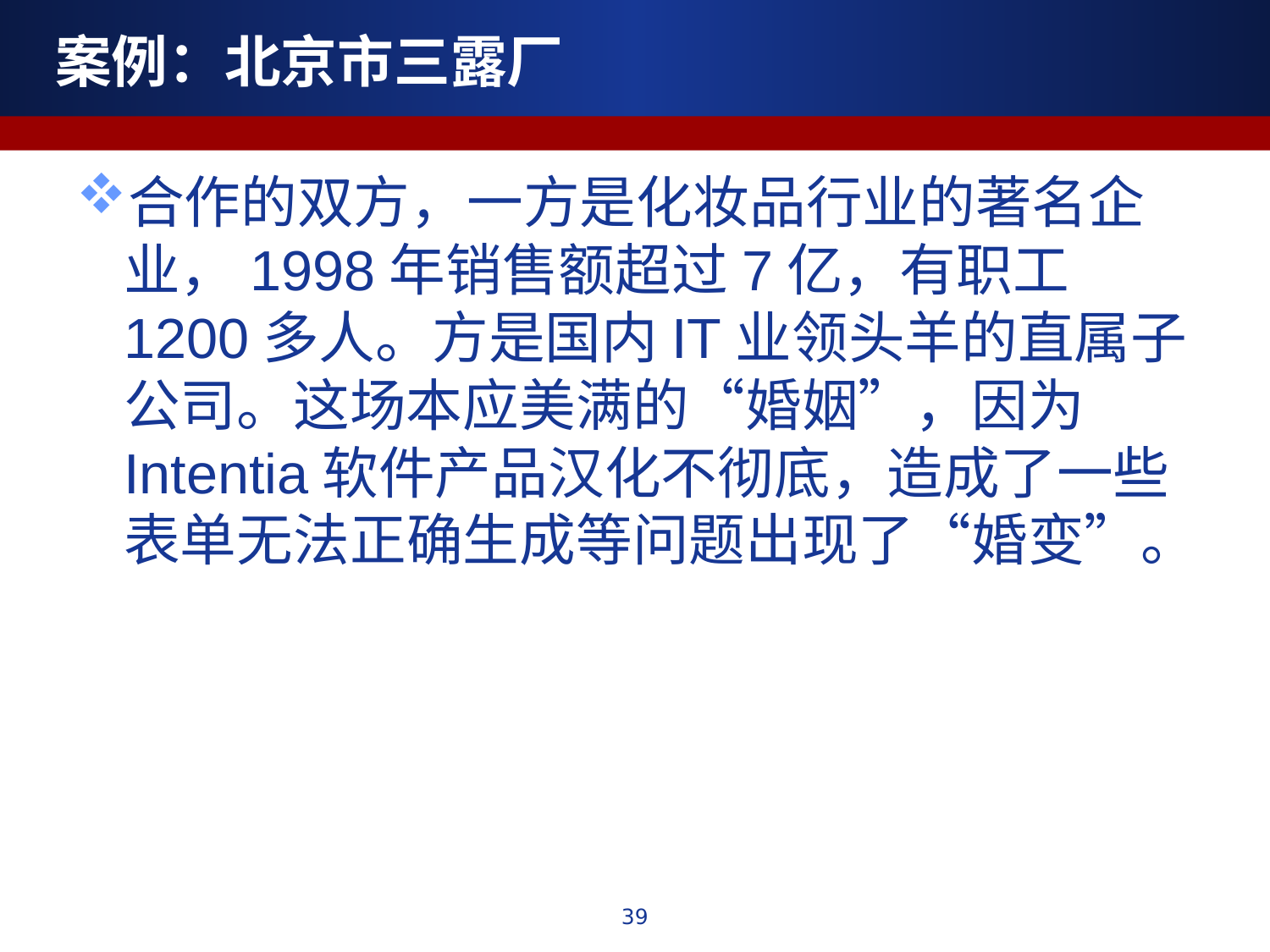

# 案例：北京市三露厂
合作的双方，一方是化妆品行业的著名企业，1998年销售额超过7亿，有职工1200多人。方是国内IT业领头羊的直属子公司。这场本应美满的“婚姻”，因为Intentia软件产品汉化不彻底，造成了一些表单无法正确生成等问题出现了“婚变”。
39